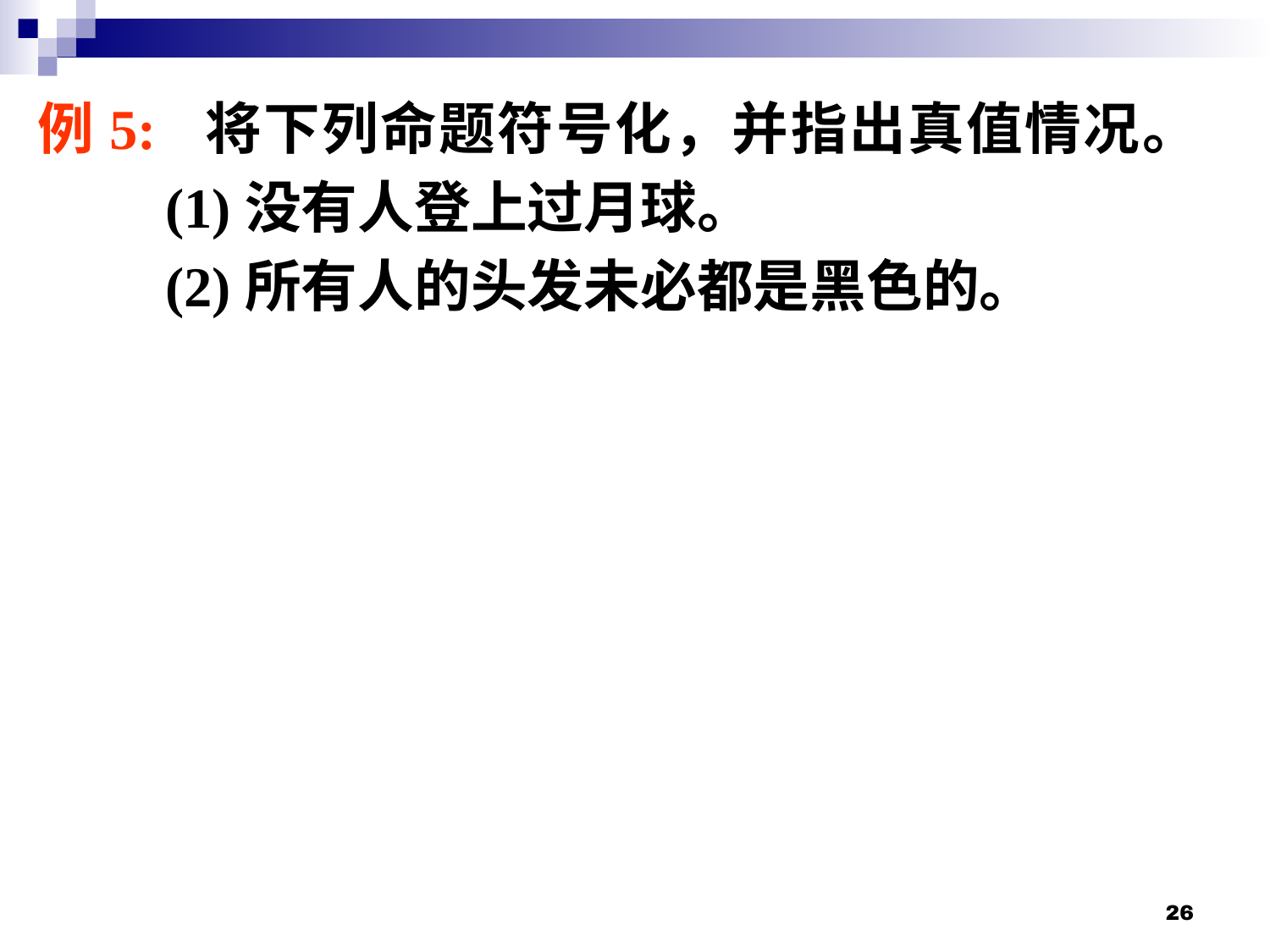

例5:  将下列命题符号化，并指出真值情况。
         (1)没有人登上过月球。
         (2)所有人的头发未必都是黑色的。
26